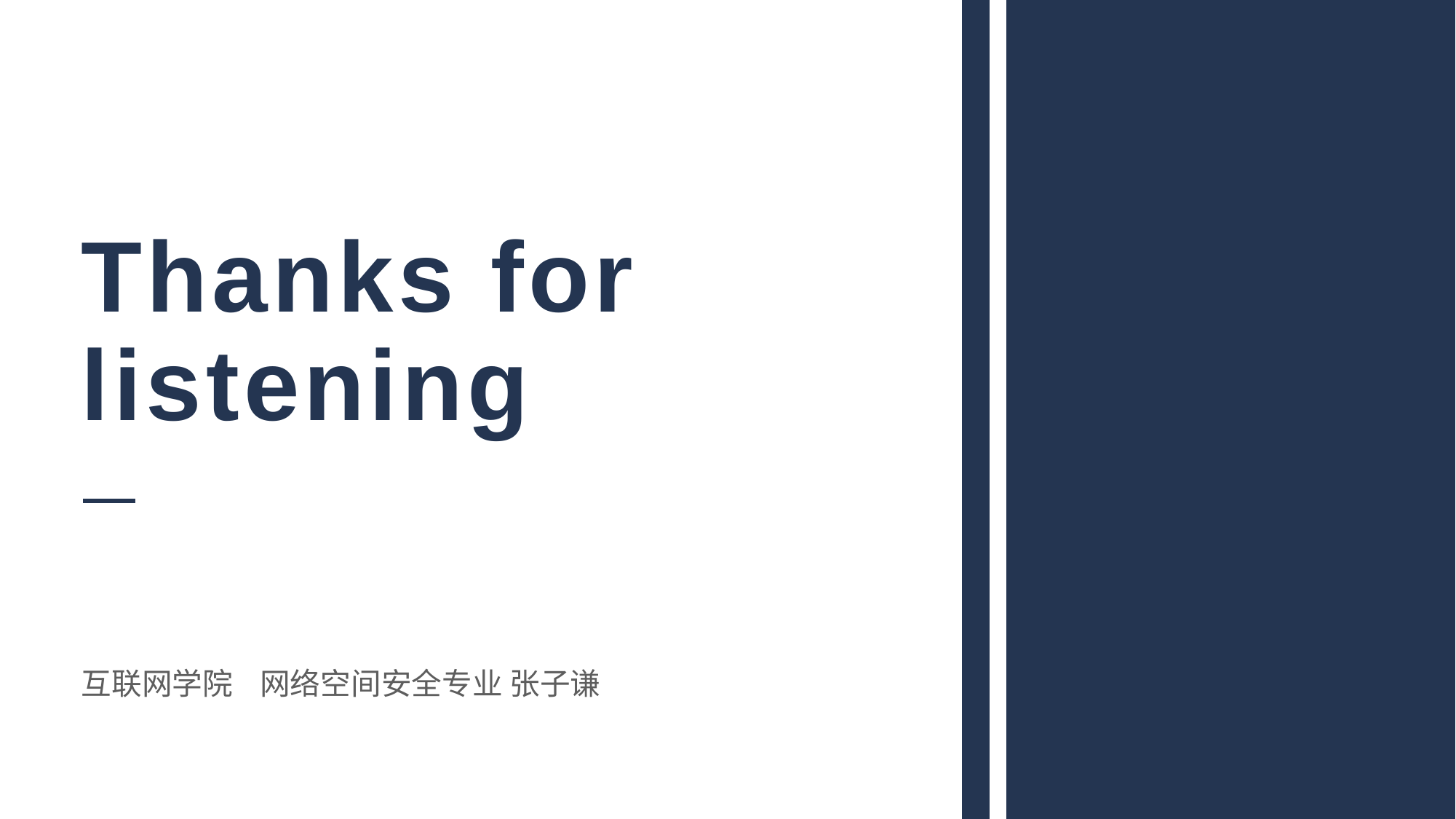

# Thanks for listening
互联网学院    网络空间安全专业 张子谦